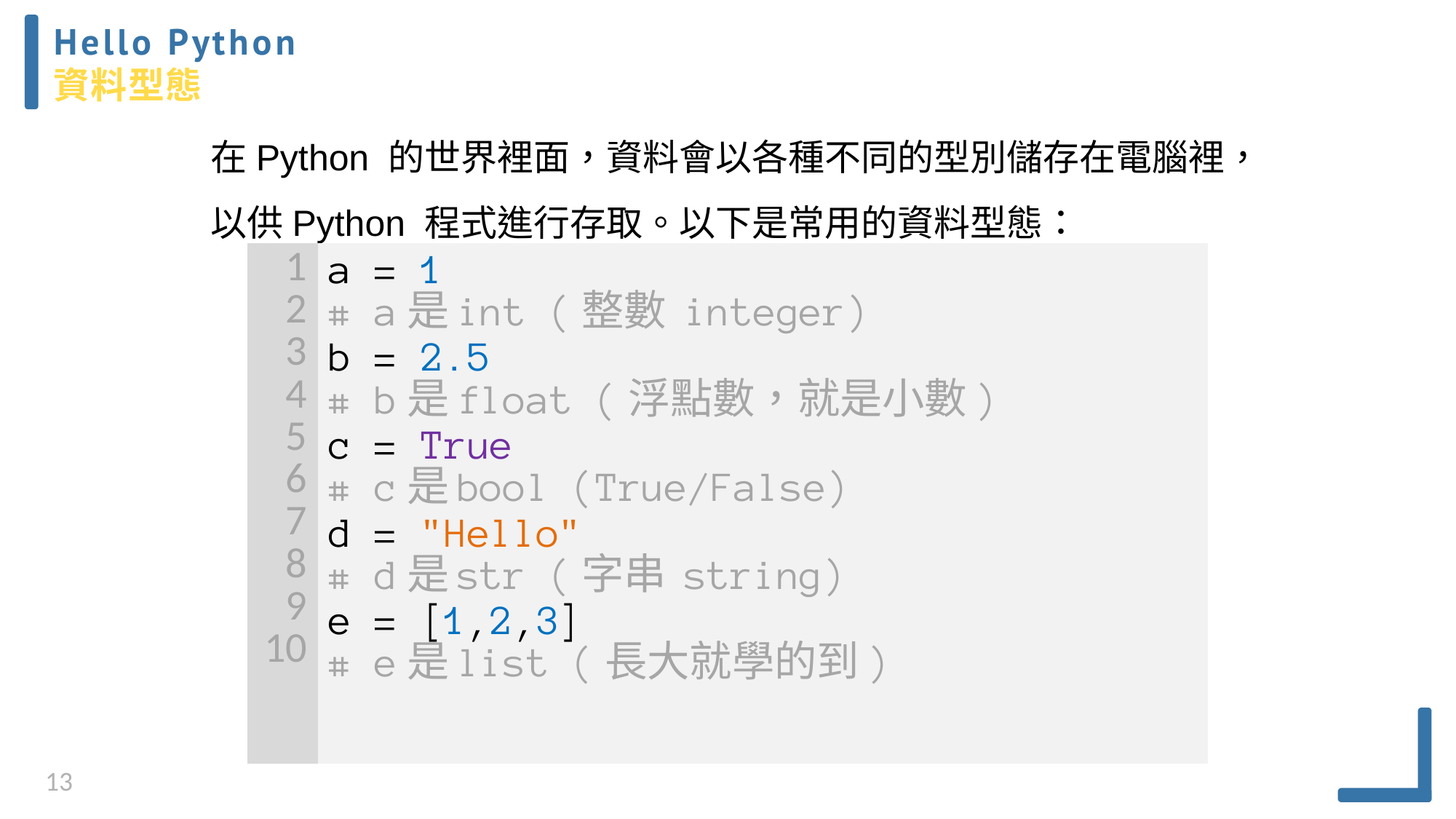

Hello Python
資料型態
在Python 的世界裡面，資料會以各種不同的型別儲存在電腦裡，以供Python 程式進行存取。以下是常用的資料型態：
| 1 2 3 4 5 6 7 8 9 10 | a = 1 # a是int (整數 integer) b = 2.5 # b是float (浮點數，就是小數) c = True # c是bool (True/False) d = "Hello" # d是str (字串 string) e = [1,2,3] # e是list (長大就學的到) |
| --- | --- |

13